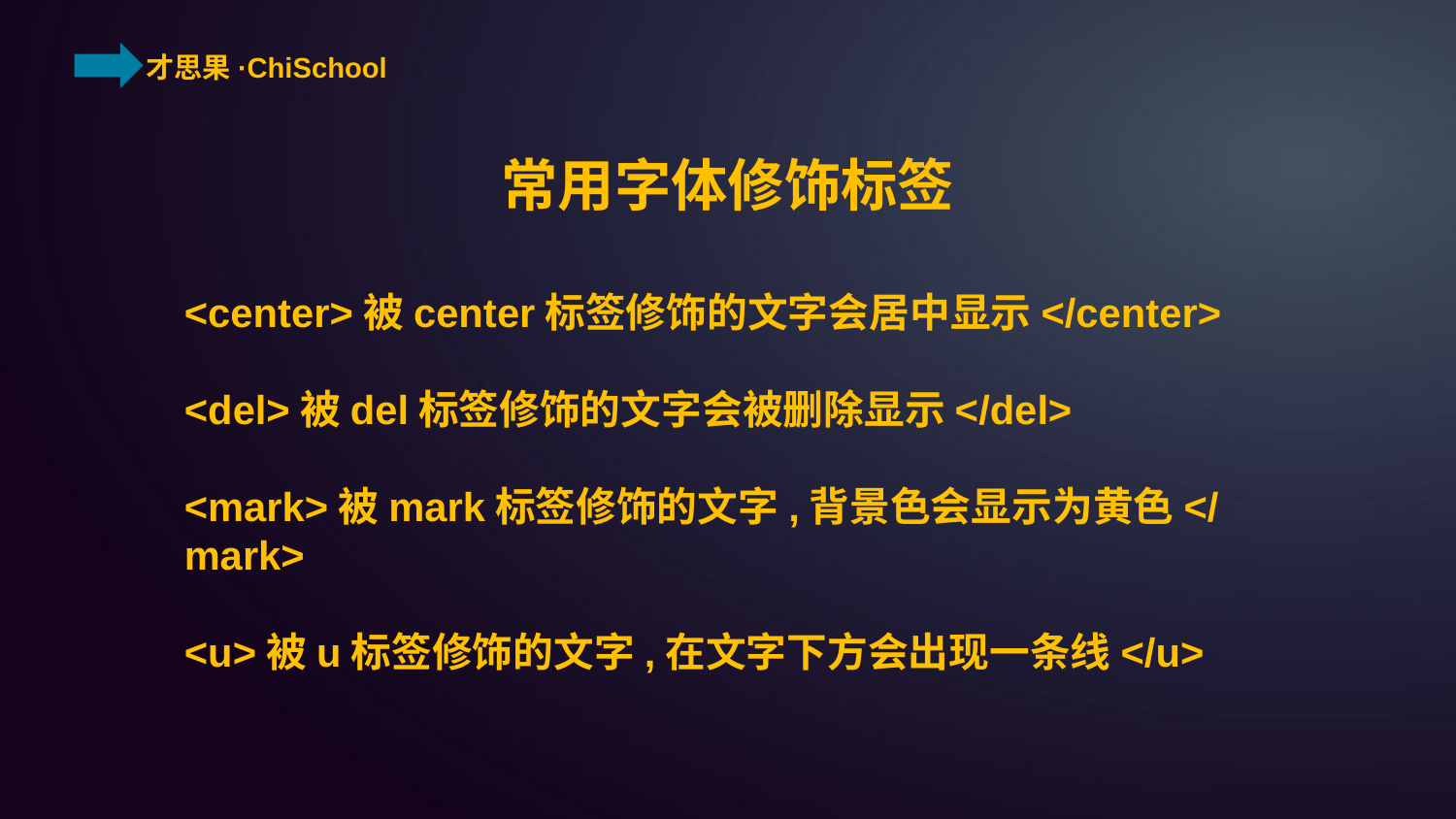

常用字体修饰标签

<center>被center标签修饰的文字会居中显示</center>

<del>被del标签修饰的文字会被删除显示</del>

<mark>被mark标签修饰的文字,背景色会显示为黄色</mark>

<u>被u标签修饰的文字,在文字下方会出现一条线</u>